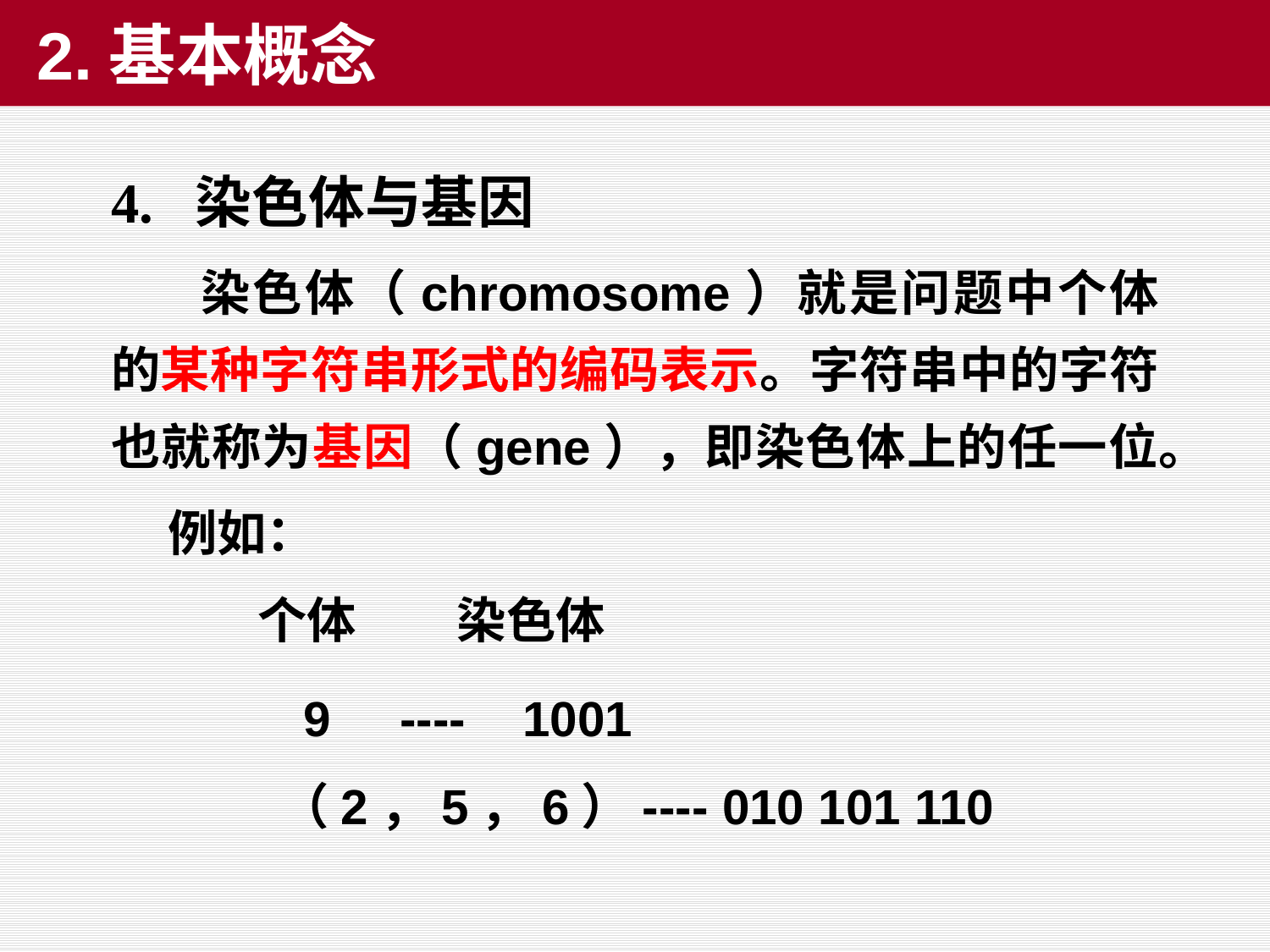

# 2.基本概念
4.  染色体与基因
　　染色体（chromosome）就是问题中个体的某种字符串形式的编码表示。字符串中的字符也就称为基因（gene），即染色体上的任一位。
    例如：
            个体         染色体
              9     ----    1001
              （2，5，6）---- 010 101 110